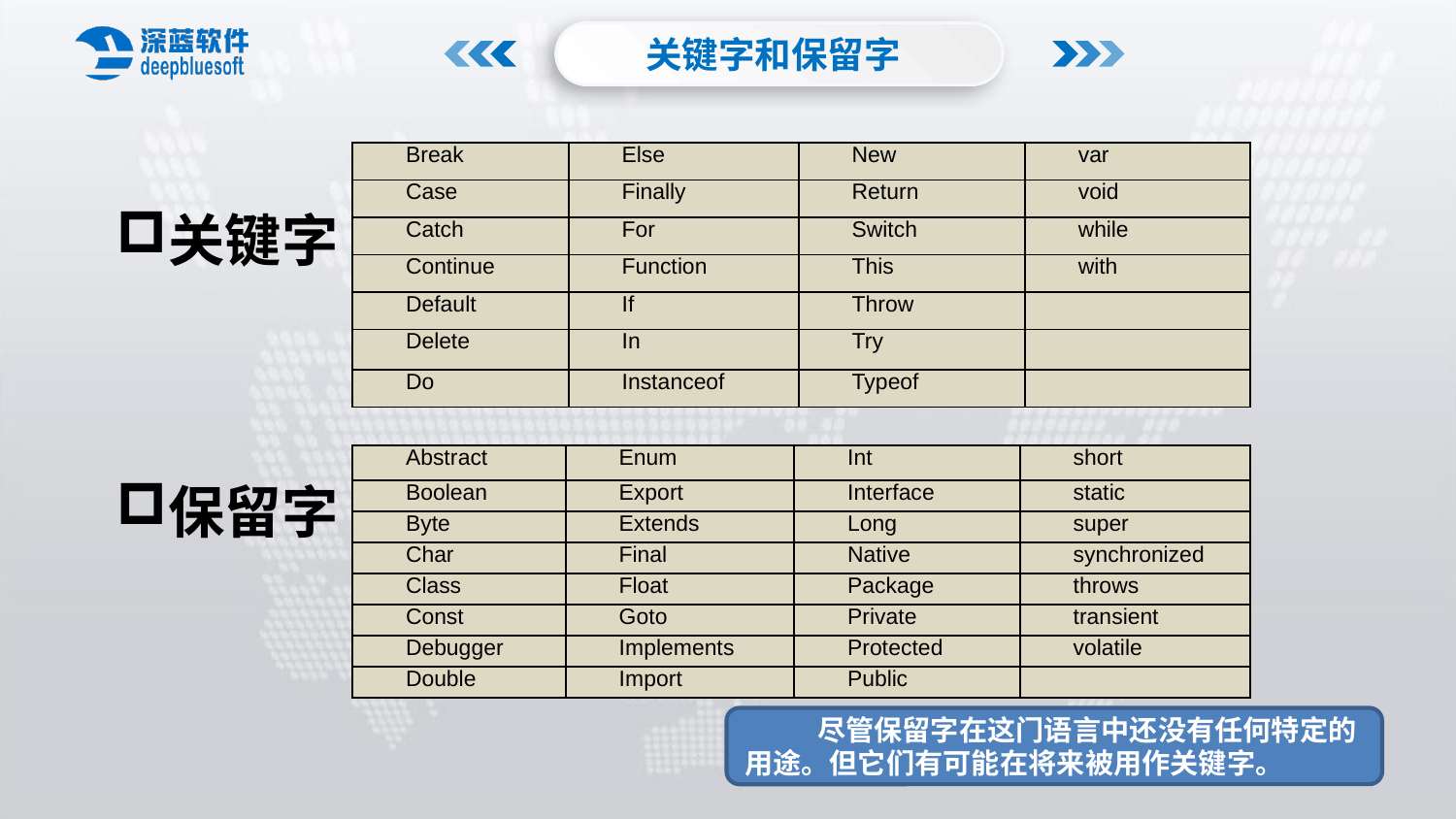

关键字和保留字

| Break | Else | New | var |
| --- | --- | --- | --- |
| Case | Finally | Return | void |
| Catch | For | Switch | while |
| Continue | Function | This | with |
| Default | If | Throw |  |
| Delete | In | Try |  |
| Do | Instanceof | Typeof |  |
关键字

保留字

| Abstract | Enum | Int | short |
| --- | --- | --- | --- |
| Boolean | Export | Interface | static |
| Byte | Extends | Long | super |
| Char | Final | Native | synchronized |
| Class | Float | Package | throws |
| Const | Goto | Private | transient |
| Debugger | Implements | Protected | volatile |
| Double | Import | Public |  |
尽管保留字在这门语言中还没有任何特定的用途。但它们有可能在将来被用作关键字。